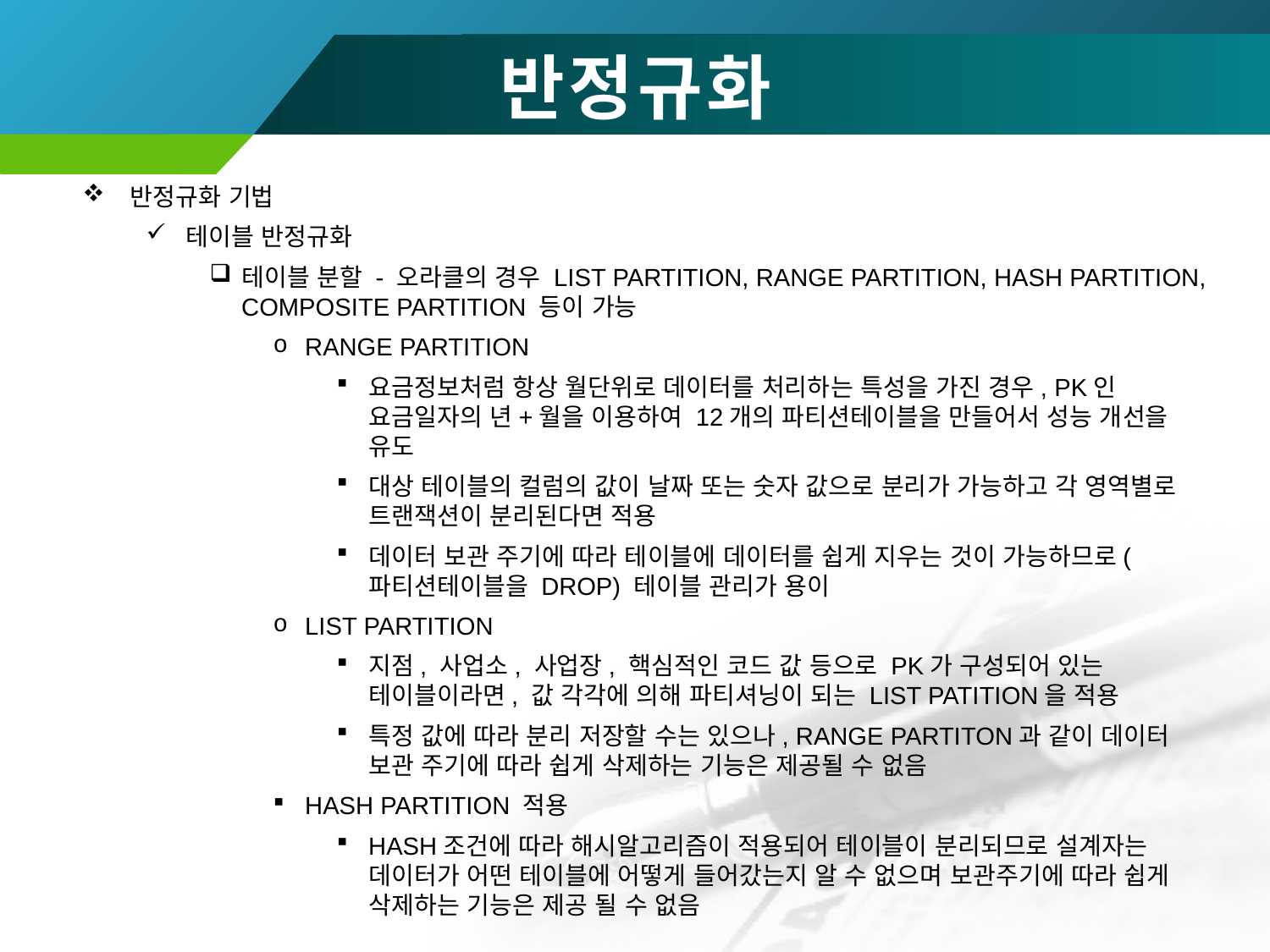

# 반정규화
반정규화 기법
테이블 반정규화
테이블 분할 - 오라클의 경우 LIST PARTITION, RANGE PARTITION, HASH PARTITION, COMPOSITE PARTITION 등이 가능
RANGE PARTITION
요금정보처럼 항상 월단위로 데이터를 처리하는 특성을 가진 경우, PK인 요금일자의 년+월을 이용하여 12개의 파티션테이블을 만들어서 성능 개선을 유도
대상 테이블의 컬럼의 값이 날짜 또는 숫자 값으로 분리가 가능하고 각 영역별로 트랜잭션이 분리된다면 적용
데이터 보관 주기에 따라 테이블에 데이터를 쉽게 지우는 것이 가능하므로(파티션테이블을 DROP) 테이블 관리가 용이
LIST PARTITION
지점, 사업소, 사업장, 핵심적인 코드 값 등으로 PK가 구성되어 있는 테이블이라면, 값 각각에 의해 파티셔닝이 되는 LIST PATITION을 적용
특정 값에 따라 분리 저장할 수는 있으나, RANGE PARTITON과 같이 데이터 보관 주기에 따라 쉽게 삭제하는 기능은 제공될 수 없음
HASH PARTITION 적용
HASH조건에 따라 해시알고리즘이 적용되어 테이블이 분리되므로 설계자는 데이터가 어떤 테이블에 어떻게 들어갔는지 알 수 없으며 보관주기에 따라 쉽게 삭제하는 기능은 제공 될 수 없음